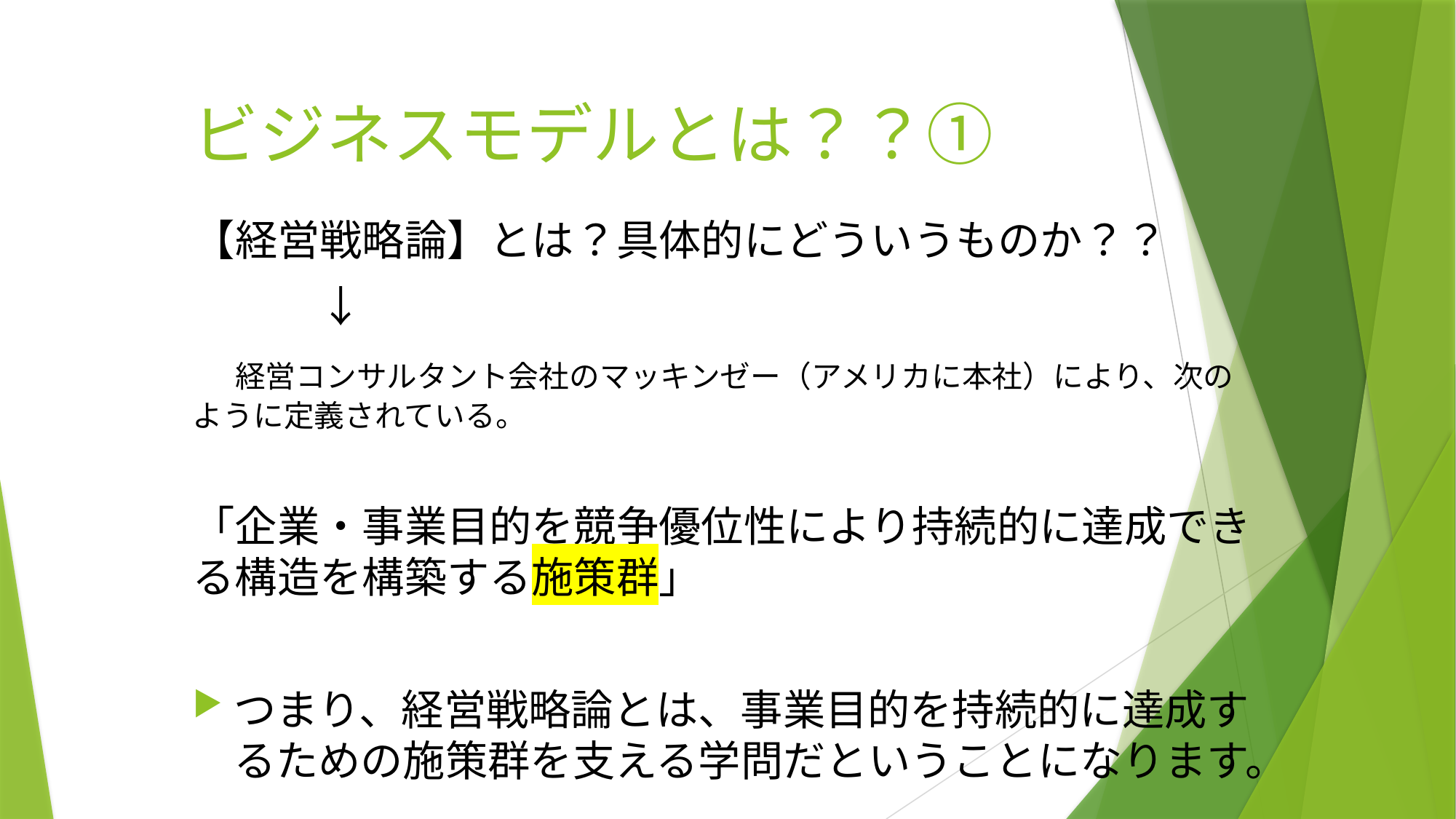

# ビジネスモデルとは？？①
【経営戦略論】とは？具体的にどういうものか？？
　　　↓
　経営コンサルタント会社のマッキンゼー（アメリカに本社）により、次のように定義されている。

「企業・事業目的を競争優位性により持続的に達成できる構造を構築する施策群」

つまり、経営戦略論とは、事業目的を持続的に達成するための施策群を支える学問だということになります。